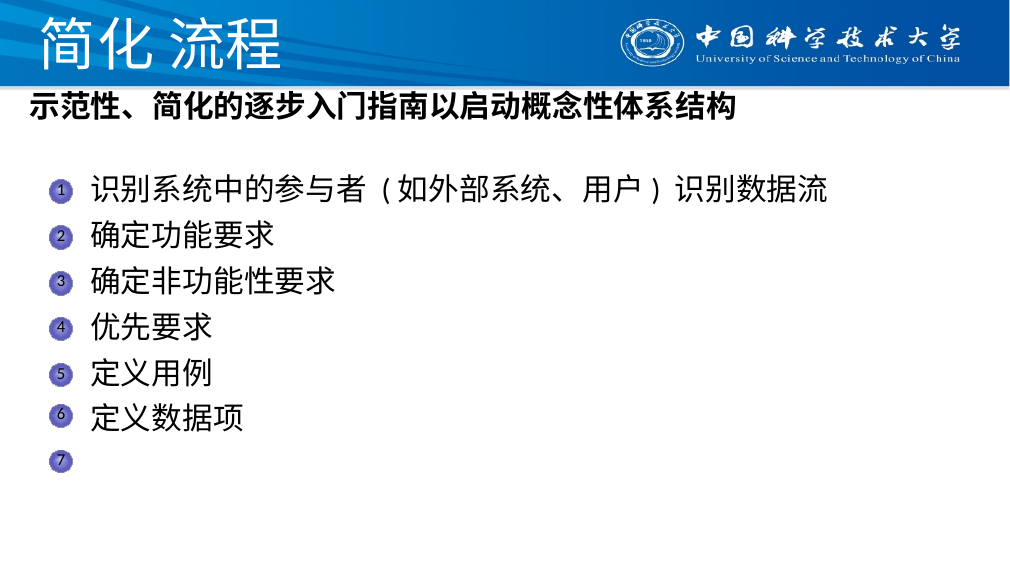

# 简化 流程
示范性、简化的逐步入门指南以启动概念性体系结构
识别系统中的参与者 (如外部系统、用户) 识别数据流
确定功能要求
确定非功能性要求
优先要求
定义用例
定义数据项

1

2

3

4

5

6

7